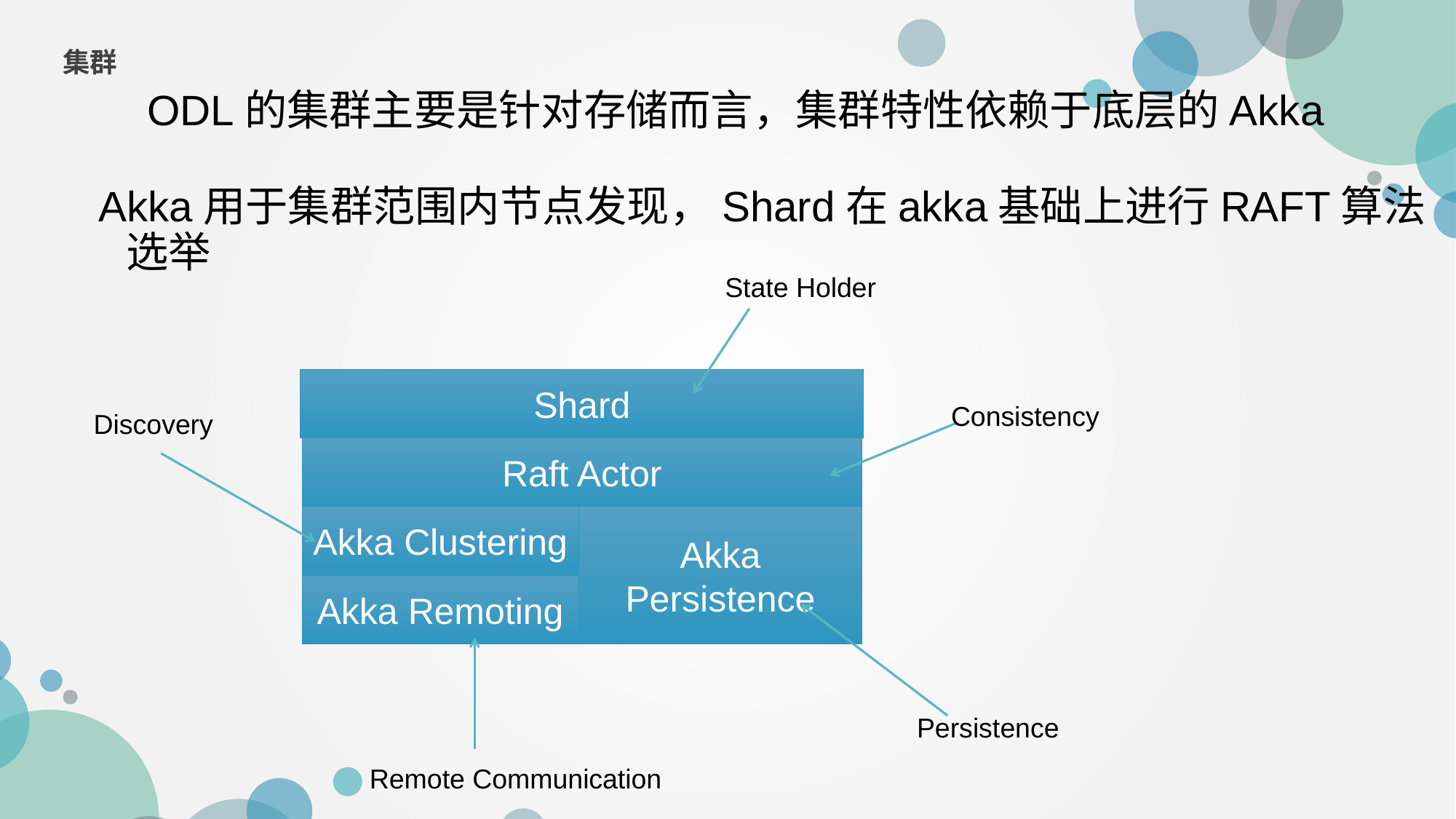

集群
ODL的集群主要是针对存储而言，集群特性依赖于底层的Akka
Akka用于集群范围内节点发现，Shard在akka基础上进行RAFT算法选举
State Holder
Shard
Raft Actor
Akka Clustering
Akka Persistence
Akka Remoting
Consistency
Discovery
Persistence
Remote Communication